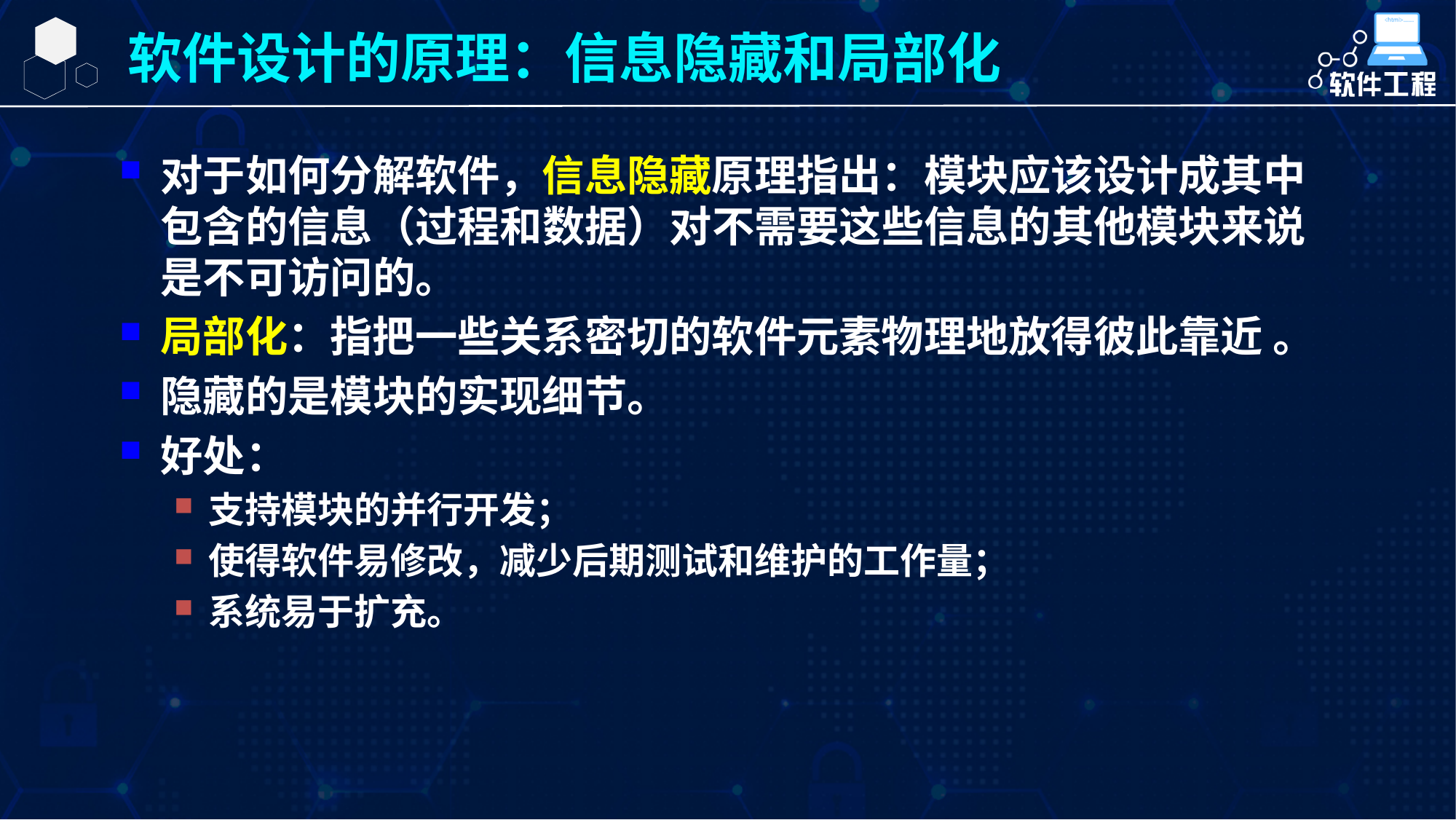

软件设计的原理：信息隐藏和局部化
对于如何分解软件，信息隐藏原理指出：模块应该设计成其中包含的信息（过程和数据）对不需要这些信息的其他模块来说是不可访问的。
局部化：指把一些关系密切的软件元素物理地放得彼此靠近 。
隐藏的是模块的实现细节。
好处：
支持模块的并行开发；
使得软件易修改，减少后期测试和维护的工作量；
系统易于扩充。